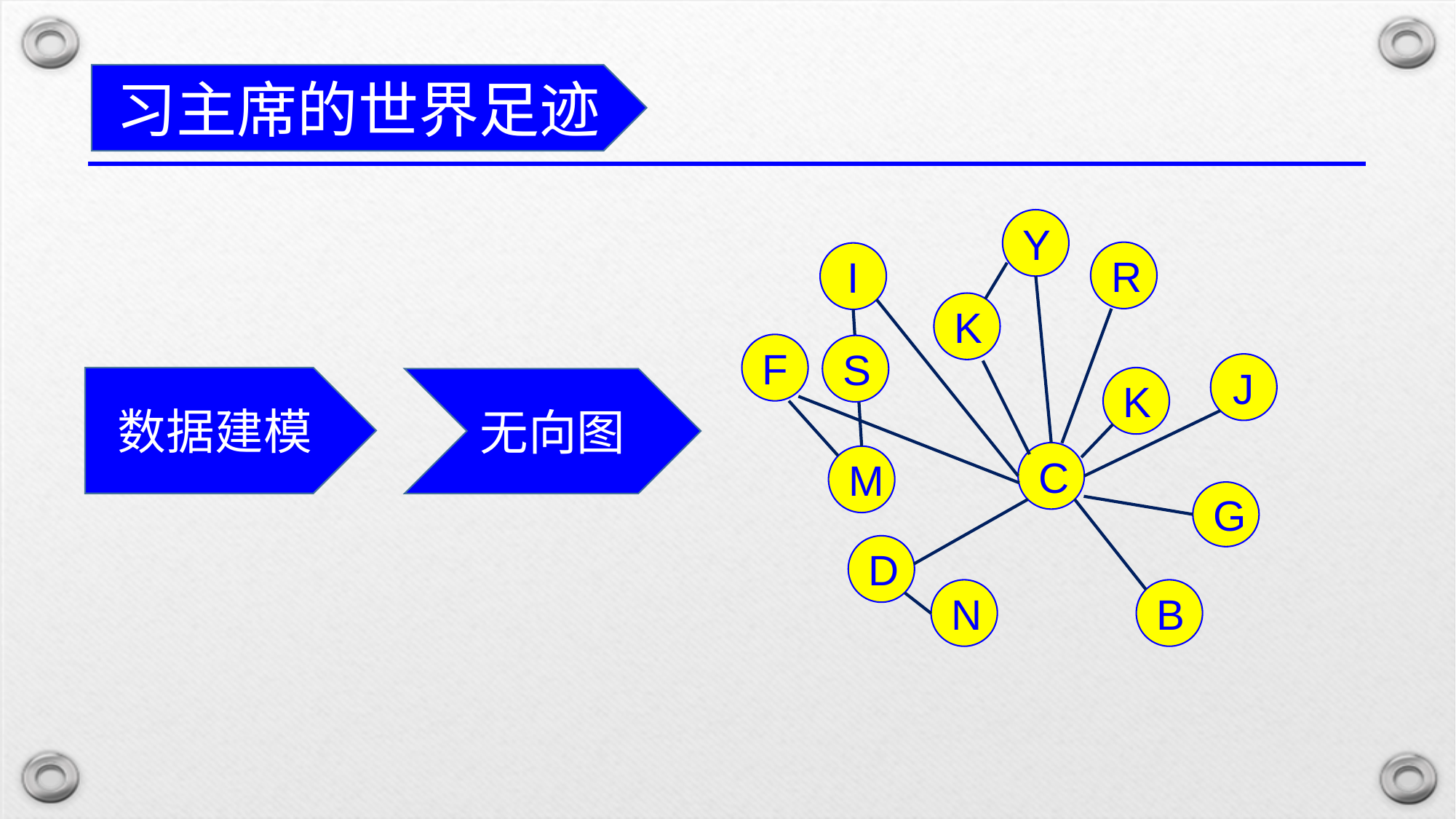

习主席的世界足迹
Y
R
I
F
C
M
K
J
K
G
D
N
B
S
数据建模
无向图